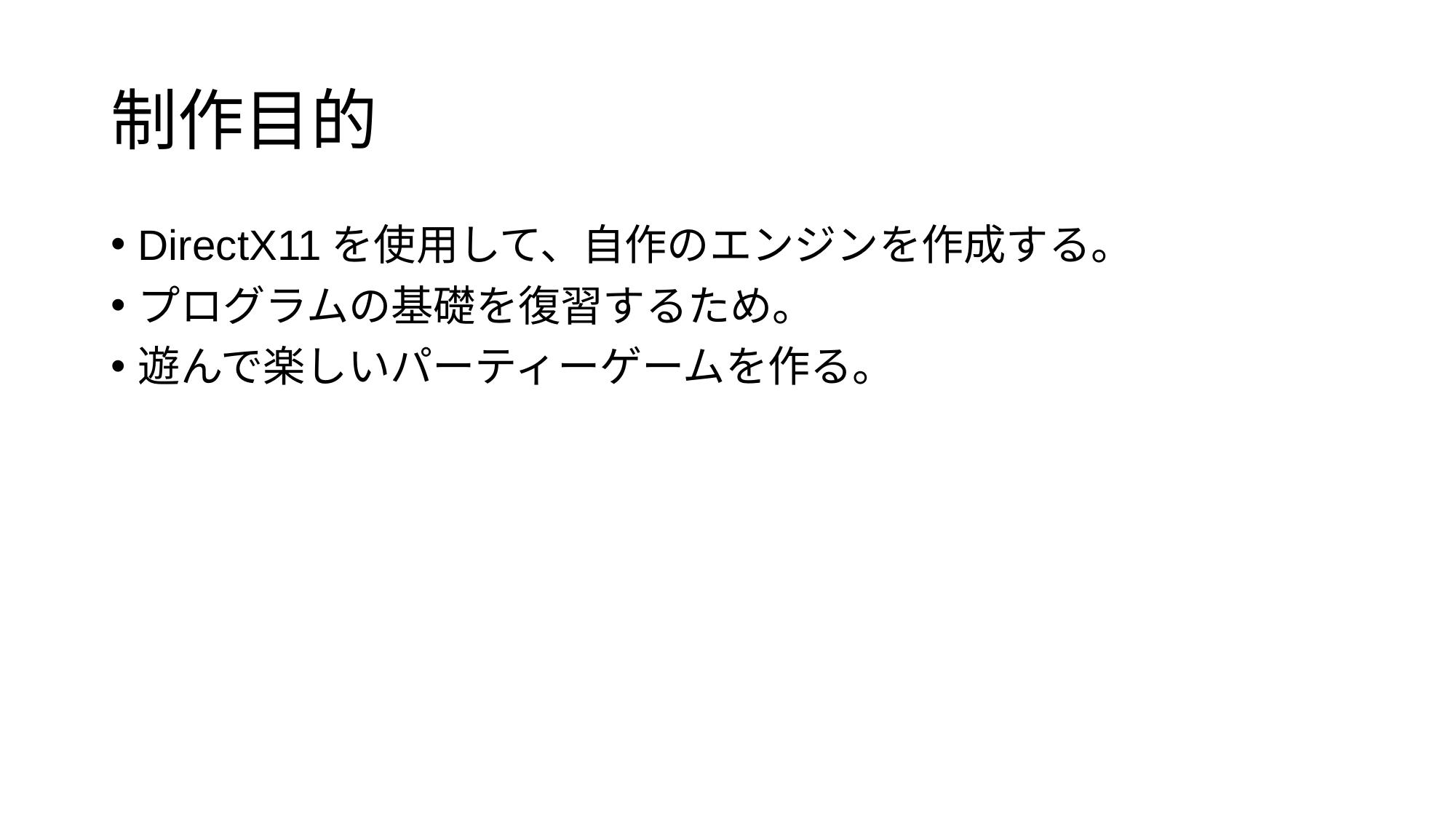

# 制作目的
DirectX11を使用して、自作のエンジンを作成する。
プログラムの基礎を復習するため。
遊んで楽しいパーティーゲームを作る。